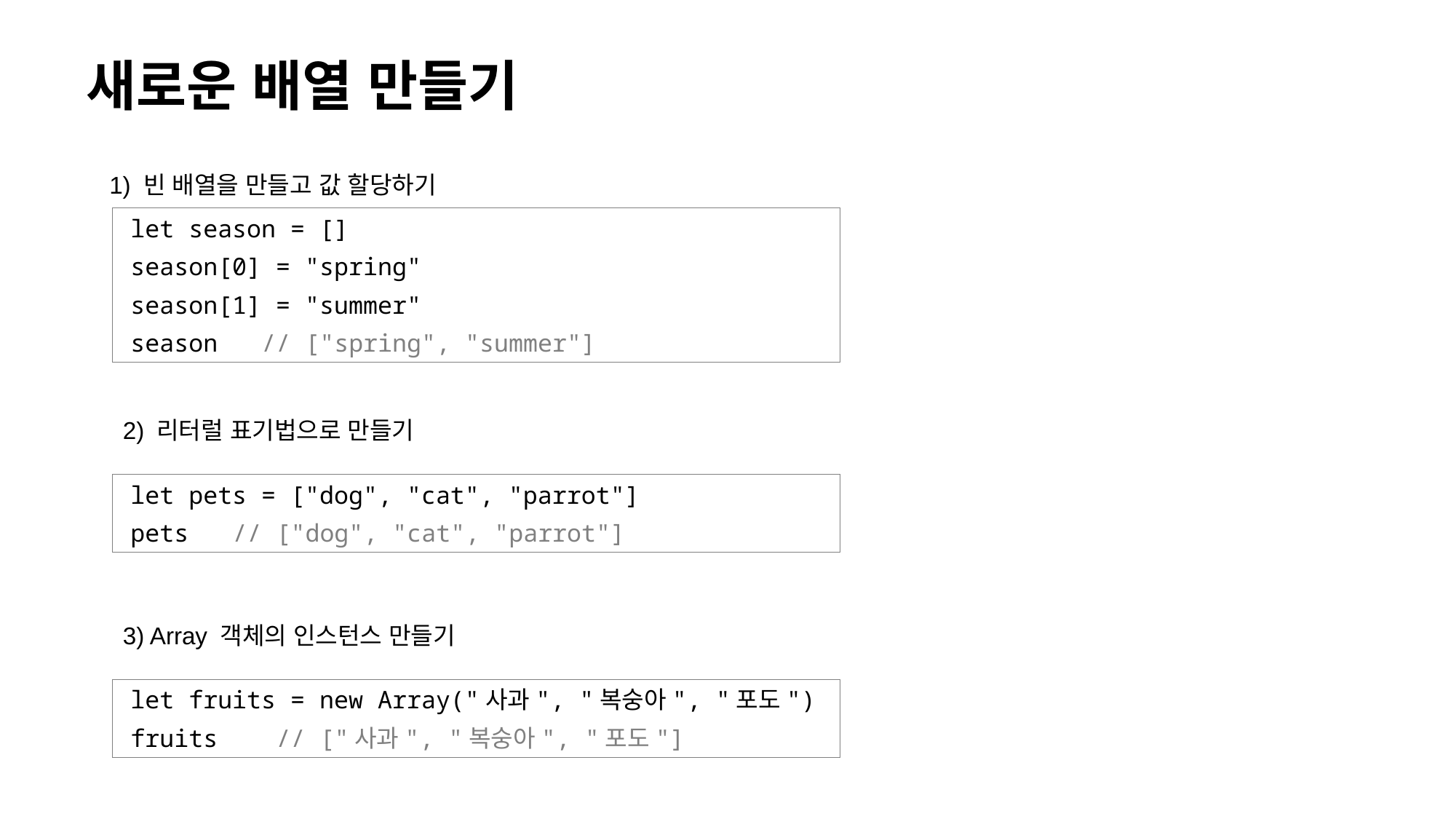

# 새로운 배열 만들기
1) 빈 배열을 만들고 값 할당하기
let season = []
season[0] = "spring"
season[1] = "summer"
season   // ["spring", "summer"]
2) 리터럴 표기법으로 만들기
let pets = ["dog", "cat", "parrot"]
pets   // ["dog", "cat", "parrot"]
3) Array 객체의 인스턴스 만들기
let fruits = new Array("사과", "복숭아", "포도")
fruits    // ["사과", "복숭아", "포도"]